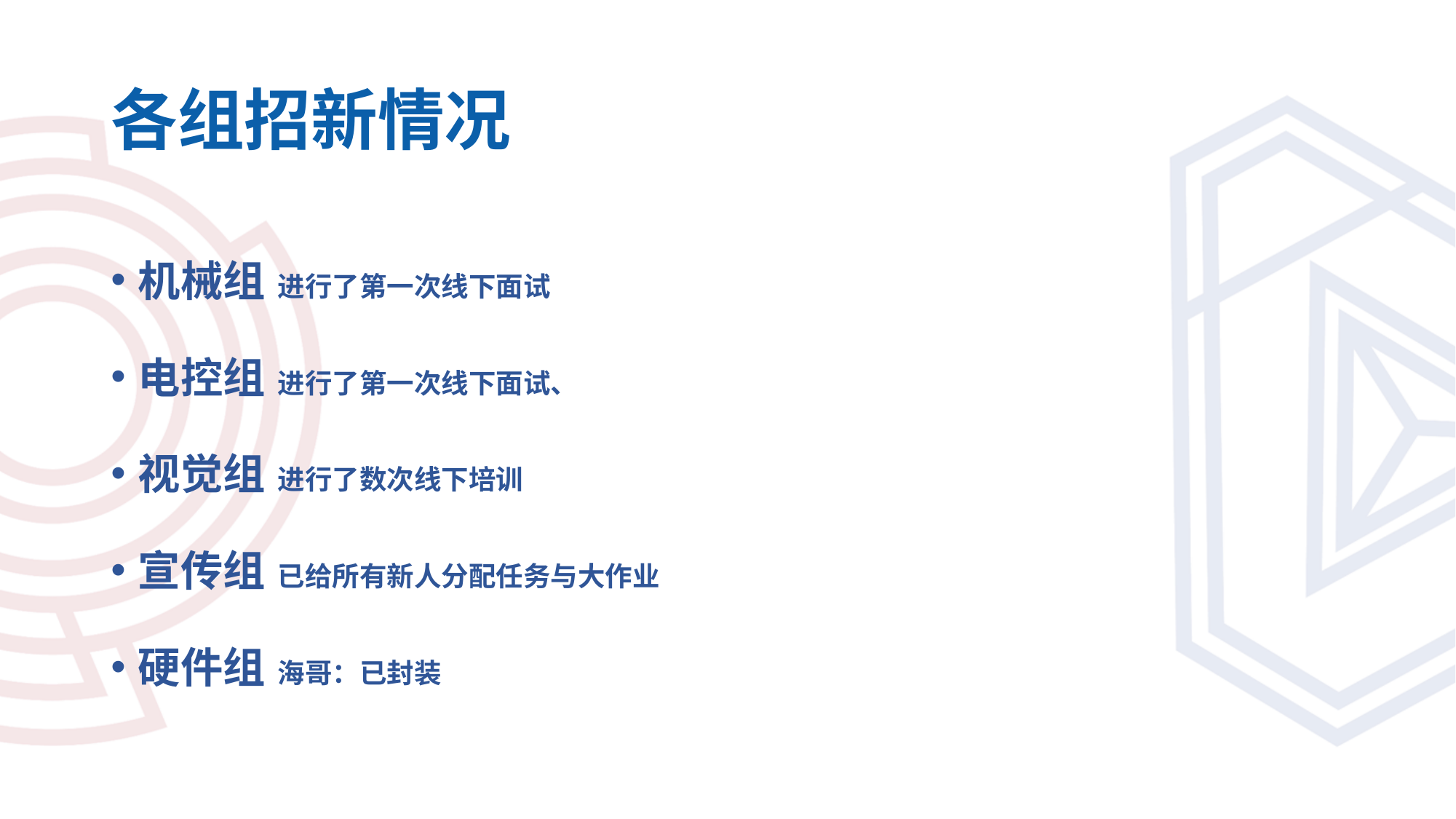

# 各组招新情况
机械组  进行了第一次线下面试
电控组  进行了第一次线下面试、
视觉组  进行了数次线下培训
宣传组  已给所有新人分配任务与大作业
硬件组  海哥：已封装